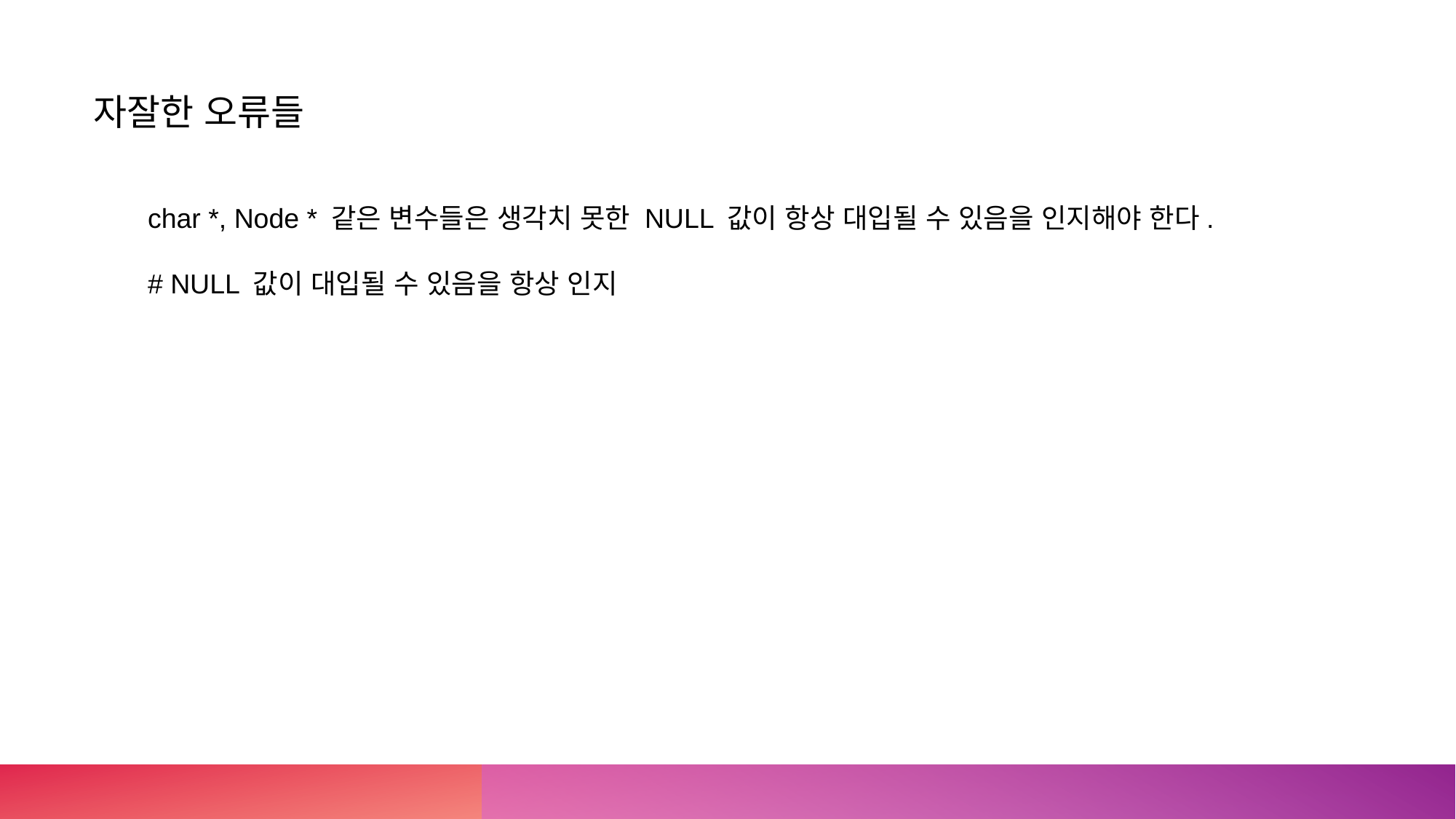

자잘한 오류들
char *, Node * 같은 변수들은 생각치 못한 NULL 값이 항상 대입될 수 있음을 인지해야 한다.

# NULL 값이 대입될 수 있음을 항상 인지